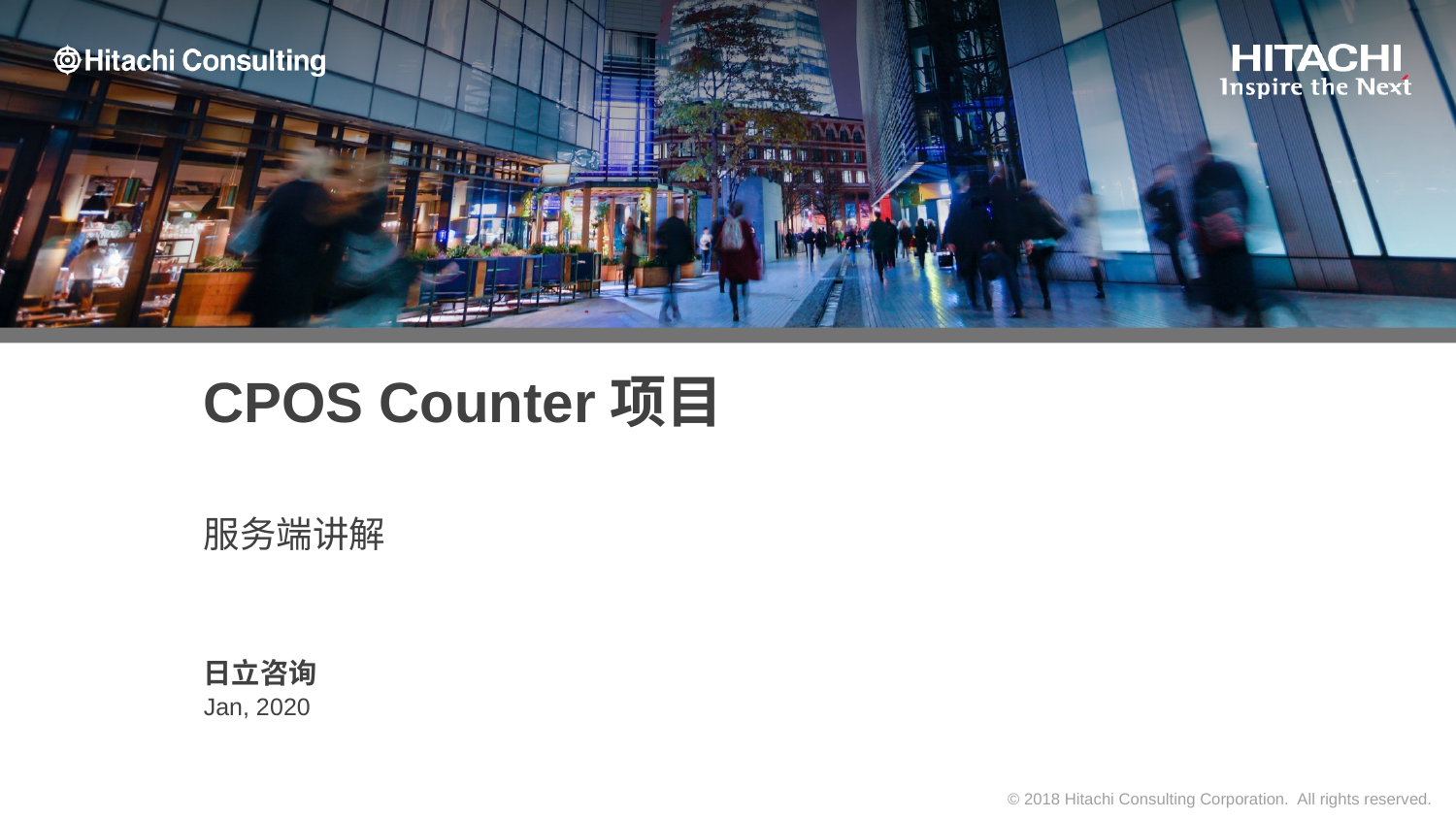

# CPOS Counter项目
服务端讲解
日立咨询
Jan, 2020